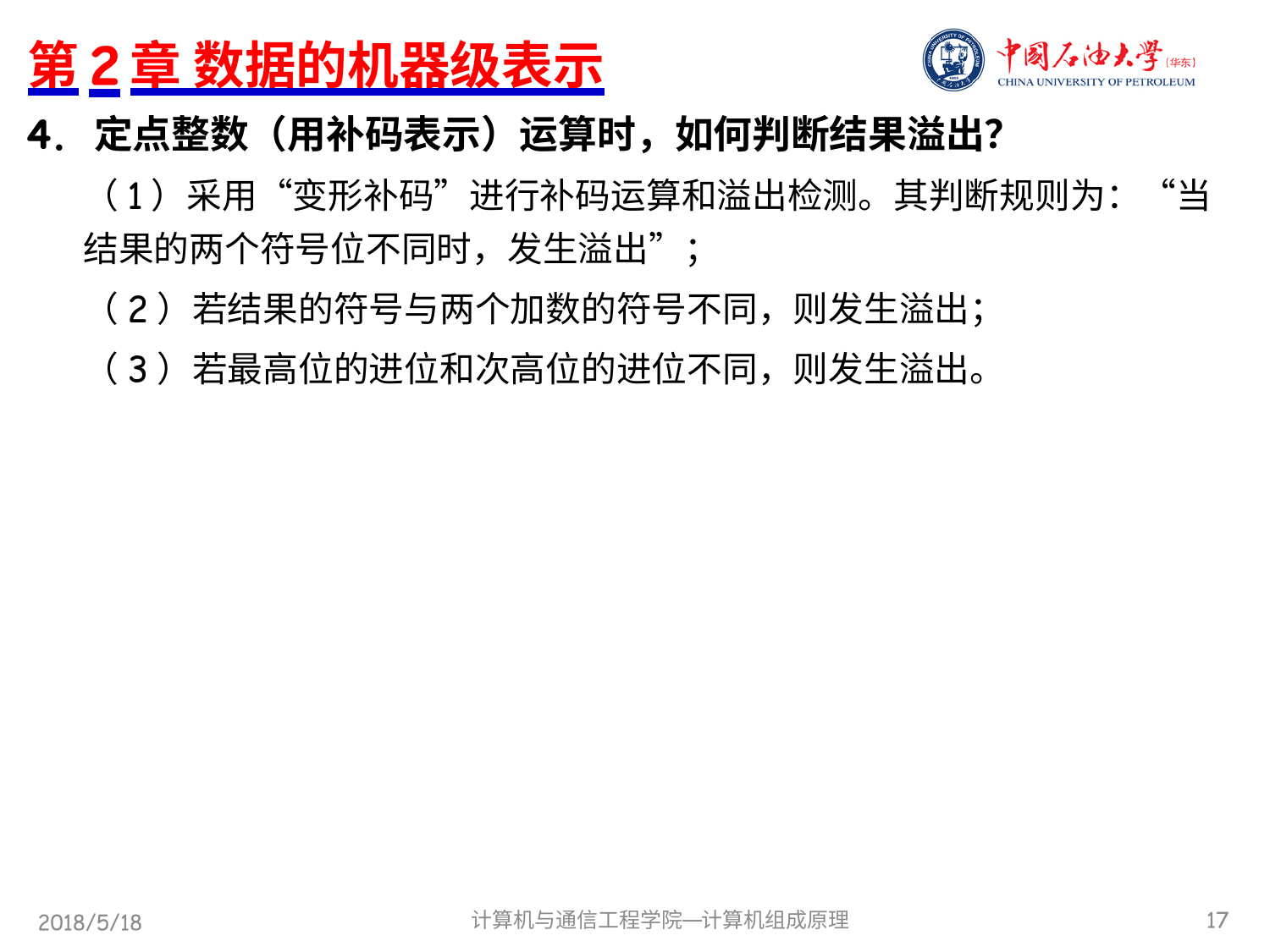

# 第2章 数据的机器级表示
4. 定点整数（用补码表示）运算时，如何判断结果溢出？
（1）采用“变形补码”进行补码运算和溢出检测。其判断规则为：“当结果的两个符号位不同时，发生溢出”；
（2）若结果的符号与两个加数的符号不同，则发生溢出；
（3）若最高位的进位和次高位的进位不同，则发生溢出。
计算机与通信工程学院—计算机组成原理
17
2018/5/18